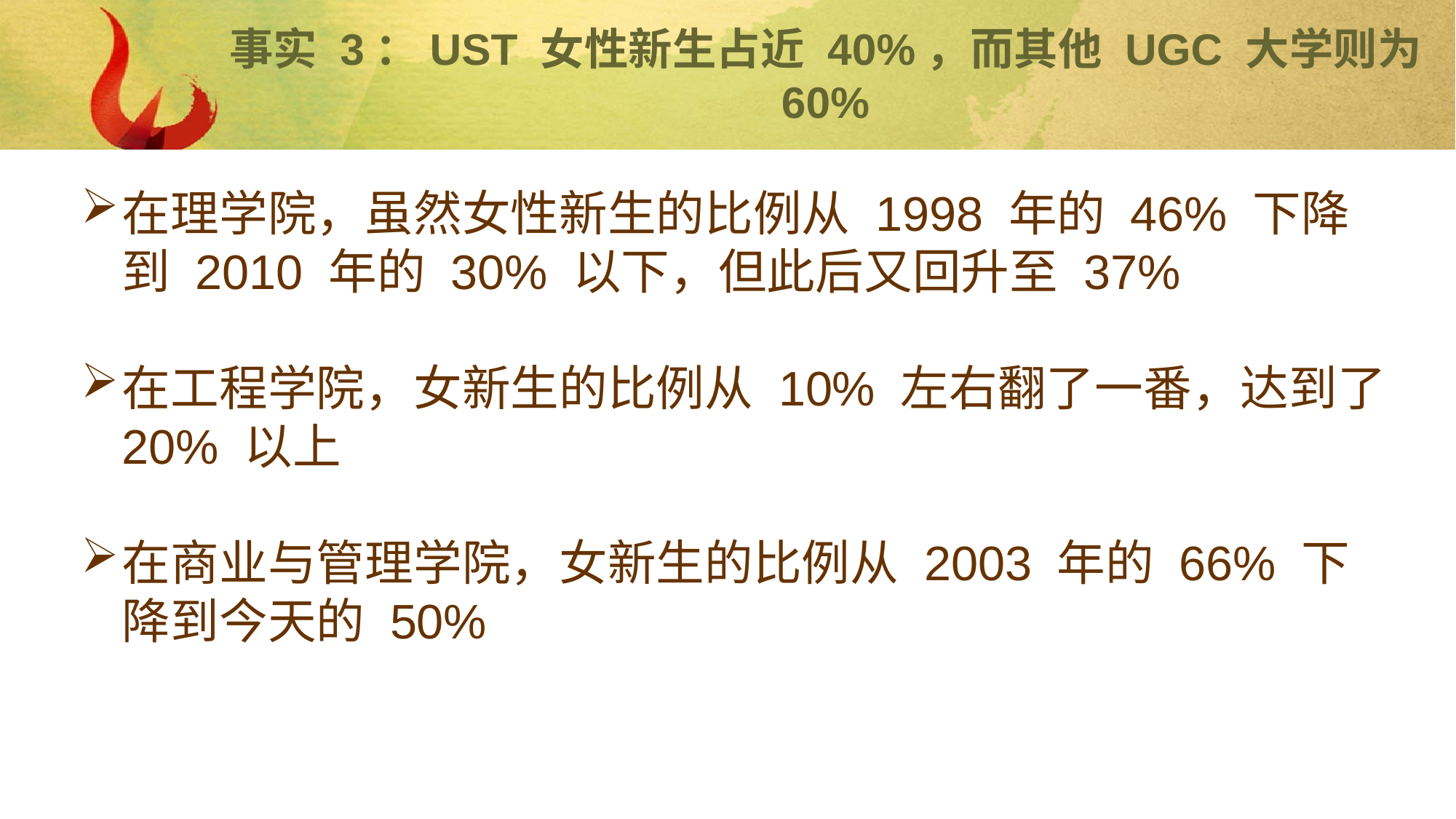

# 事实 3：UST 女性新生占近 40%，而其他 UGC 大学则为 60%
在理学院，虽然女性新生的比例从 1998 年的 46% 下降到 2010 年的 30% 以下，但此后又回升至 37%

在工程学院，女新生的比例从 10% 左右翻了一番，达到了 20% 以上

在商业与管理学院，女新生的比例从 2003 年的 66% 下降到今天的 50%
9